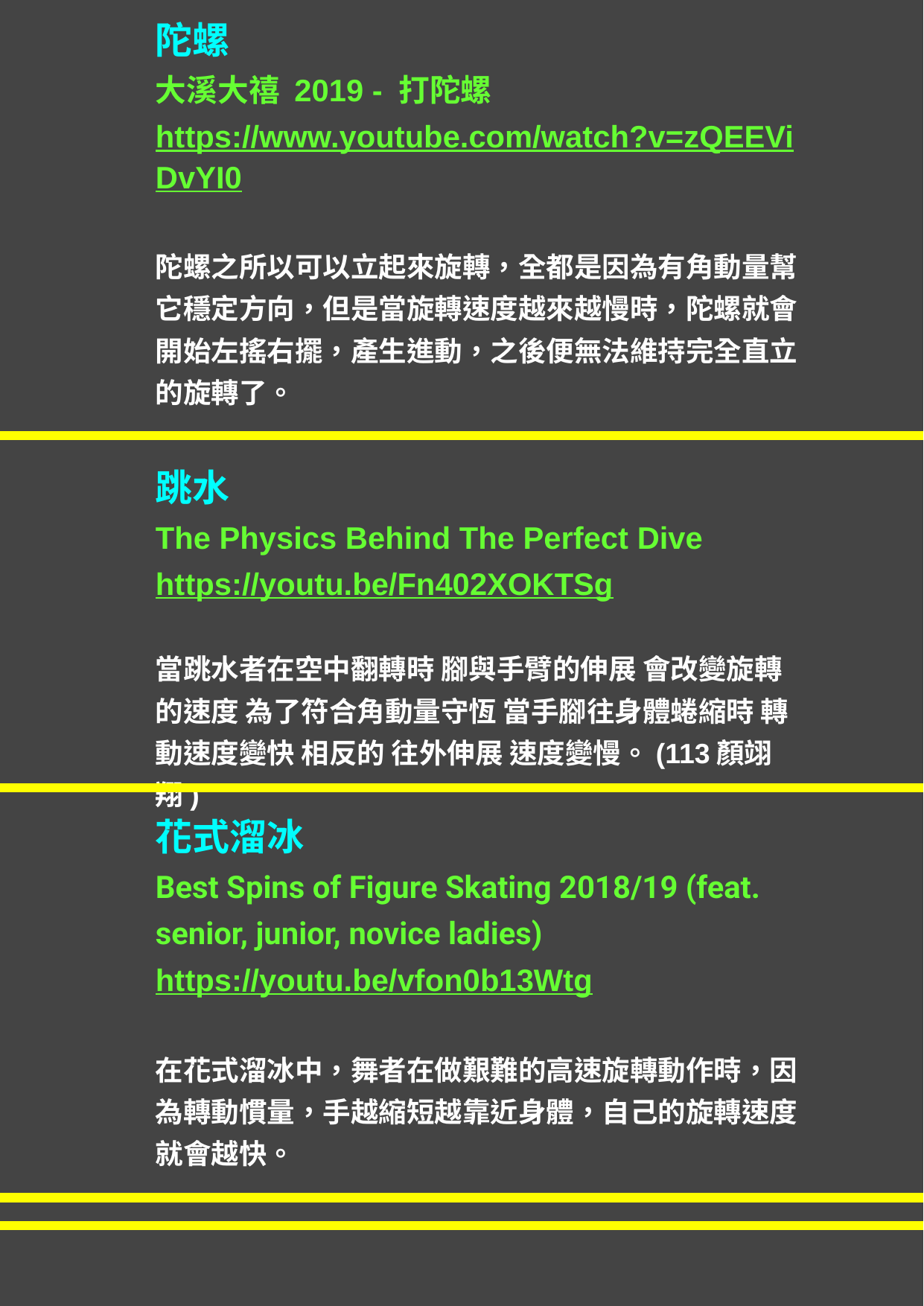

陀螺
大溪大禧 2019 - 打陀螺
https://www.youtube.com/watch?v=zQEEViDvYI0

陀螺之所以可以立起來旋轉，全都是因為有角動量幫它穩定方向，但是當旋轉速度越來越慢時，陀螺就會開始左搖右擺，產生進動，之後便無法維持完全直立的旋轉了。
跳水
The Physics Behind The Perfect Dive
https://youtu.be/Fn402XOKTSg

當跳水者在空中翻轉時 腳與手臂的伸展 會改變旋轉的速度 為了符合角動量守恆 當手腳往身體蜷縮時 轉動速度變快 相反的 往外伸展 速度變慢。(113顏翊翔)
花式溜冰
Best Spins of Figure Skating 2018/19 (feat. senior, junior, novice ladies)
https://youtu.be/vfon0b13Wtg

在花式溜冰中，舞者在做艱難的高速旋轉動作時，因為轉動慣量，手越縮短越靠近身體，自己的旋轉速度就會越快。